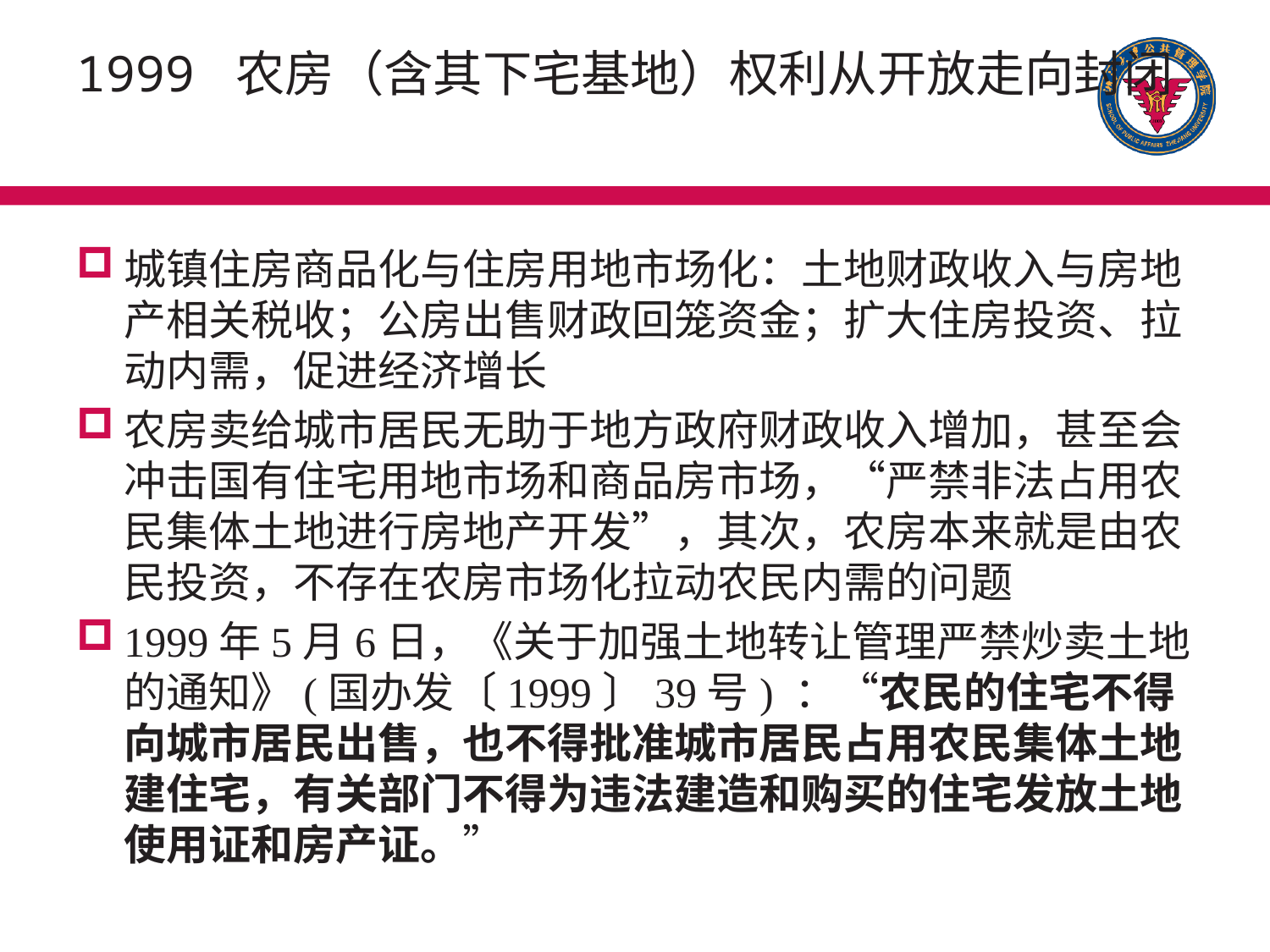

# 1999 农房（含其下宅基地）权利从开放走向封闭
城镇住房商品化与住房用地市场化：土地财政收入与房地产相关税收；公房出售财政回笼资金；扩大住房投资、拉动内需，促进经济增长
农房卖给城市居民无助于地方政府财政收入增加，甚至会冲击国有住宅用地市场和商品房市场，“严禁非法占用农民集体土地进行房地产开发”，其次，农房本来就是由农民投资，不存在农房市场化拉动农民内需的问题
1999年5月6日，《关于加强土地转让管理严禁炒卖土地的通知》(国办发〔1999〕39号) ：“农民的住宅不得向城市居民出售，也不得批准城市居民占用农民集体土地建住宅，有关部门不得为违法建造和购买的住宅发放土地使用证和房产证。”